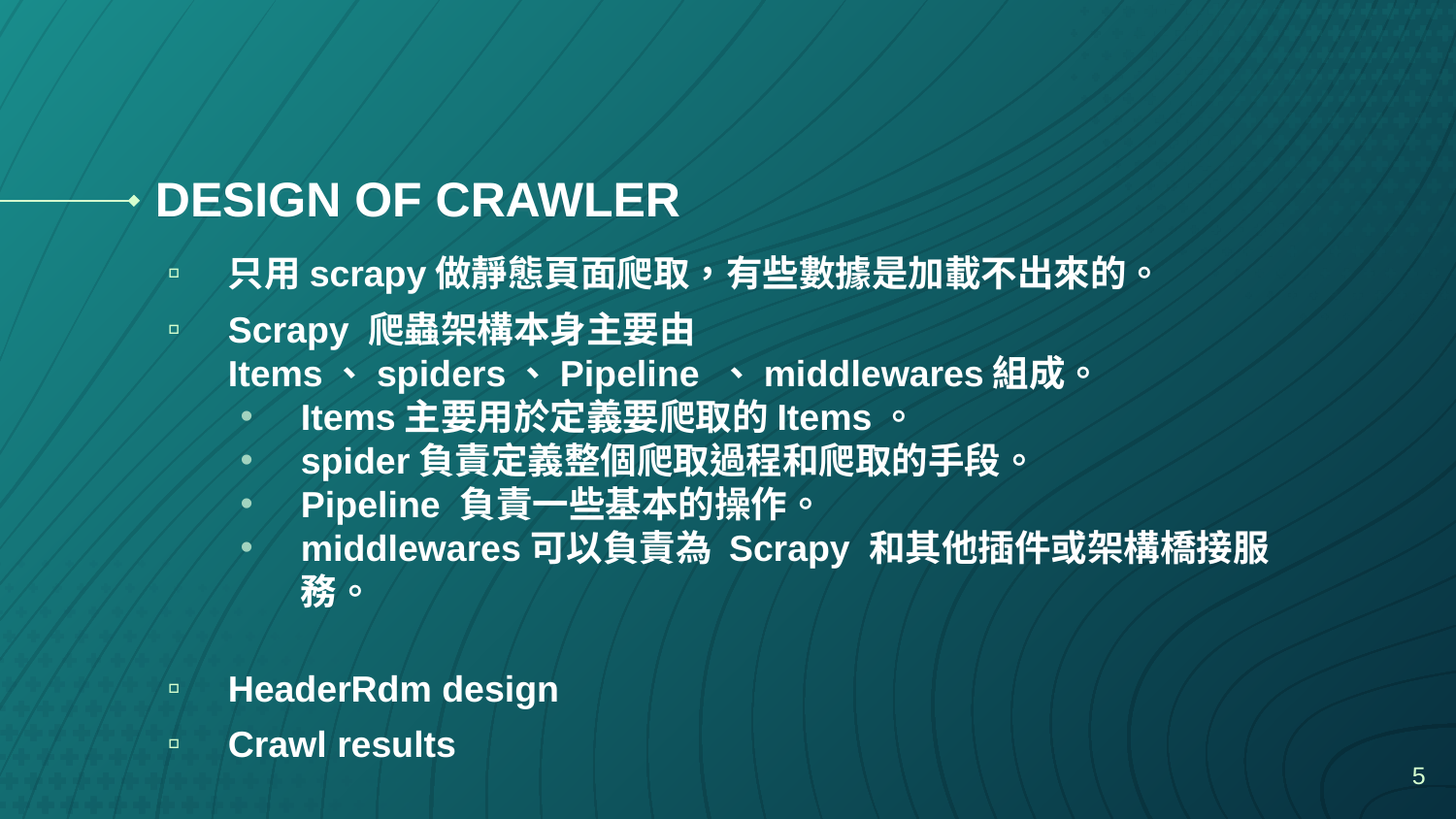

# DESIGN OF CRAWLER
只用scrapy做靜態頁面爬取，有些數據是加載不出來的。
Scrapy 爬蟲架構本身主要由Items、spiders、Pipeline 、middlewares組成。
Items主要用於定義要爬取的Items。
spider負責定義整個爬取過程和爬取的手段。
Pipeline 負責一些基本的操作。
middlewares可以負責為 Scrapy 和其他插件或架構橋接服務。

HeaderRdm design
Crawl results
5